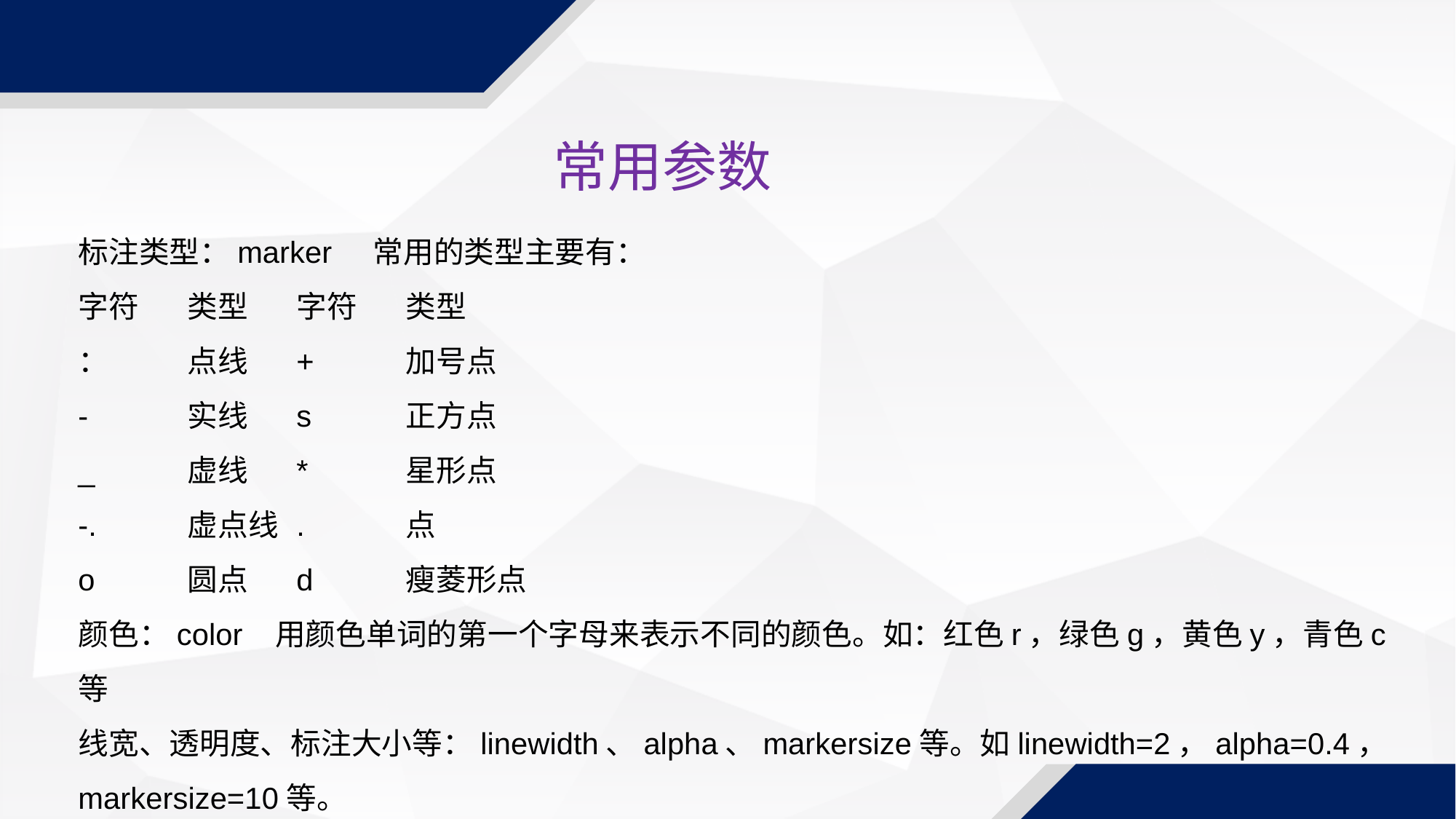

常用参数
标注类型：marker    常用的类型主要有：
字符	类型	字符	类型
：	点线	+	加号点
-	实线	s	正方点
_	虚线	*	星形点
-.	虚点线	.	点
o	圆点	d	瘦菱形点
颜色：color   用颜色单词的第一个字母来表示不同的颜色。如：红色r，绿色g，黄色y，青色c等
线宽、透明度、标注大小等：linewidth、alpha、markersize等。如linewidth=2，alpha=0.4，markersize=10等。